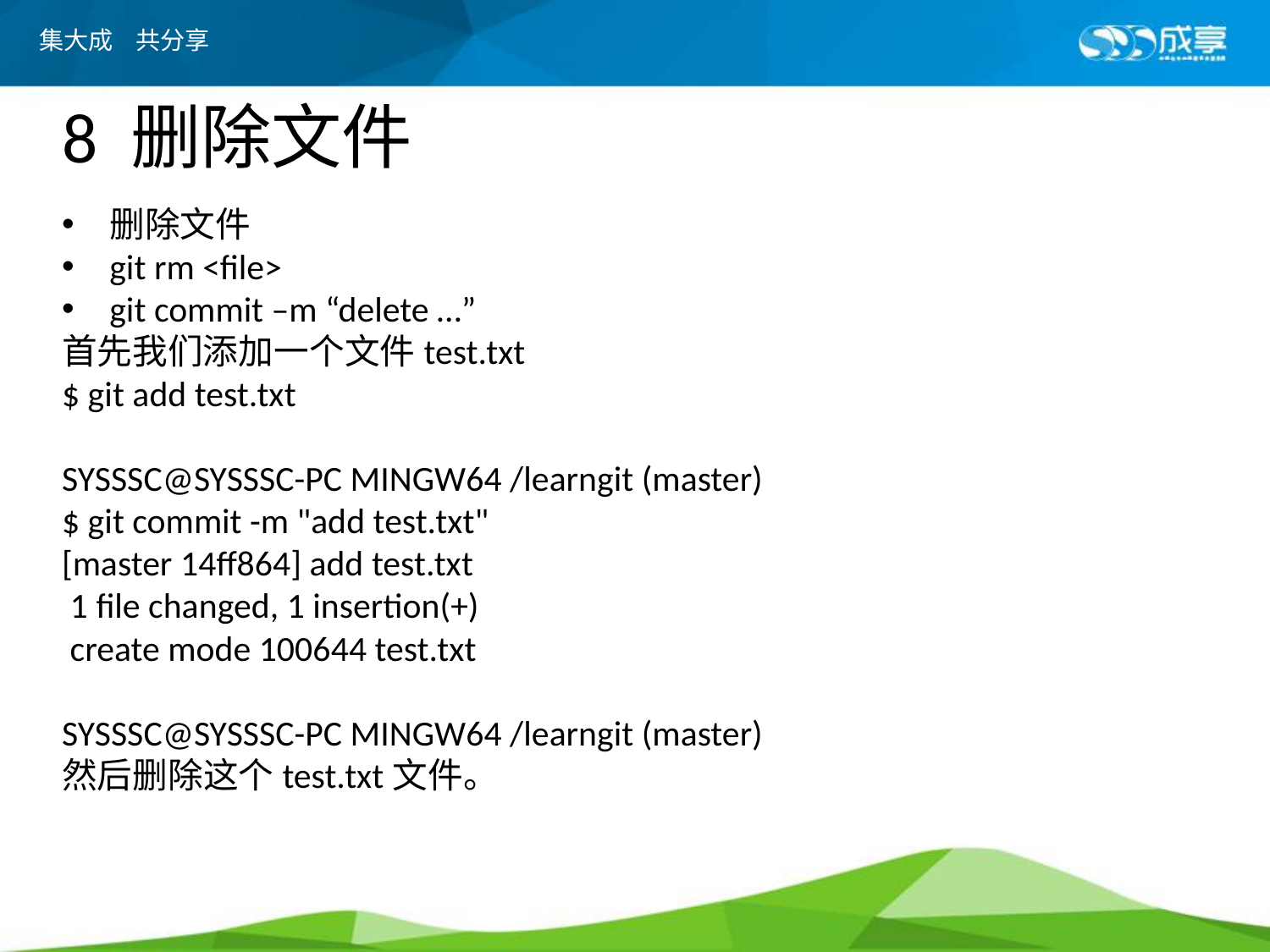

8 删除文件

删除文件
git rm <file>
git commit –m “delete …”
首先我们添加一个文件test.txt
$ git add test.txt

SYSSSC@SYSSSC-PC MINGW64 /learngit (master)
$ git commit -m "add test.txt"
[master 14ff864] add test.txt
 1 file changed, 1 insertion(+)
 create mode 100644 test.txt

SYSSSC@SYSSSC-PC MINGW64 /learngit (master)
然后删除这个test.txt文件。